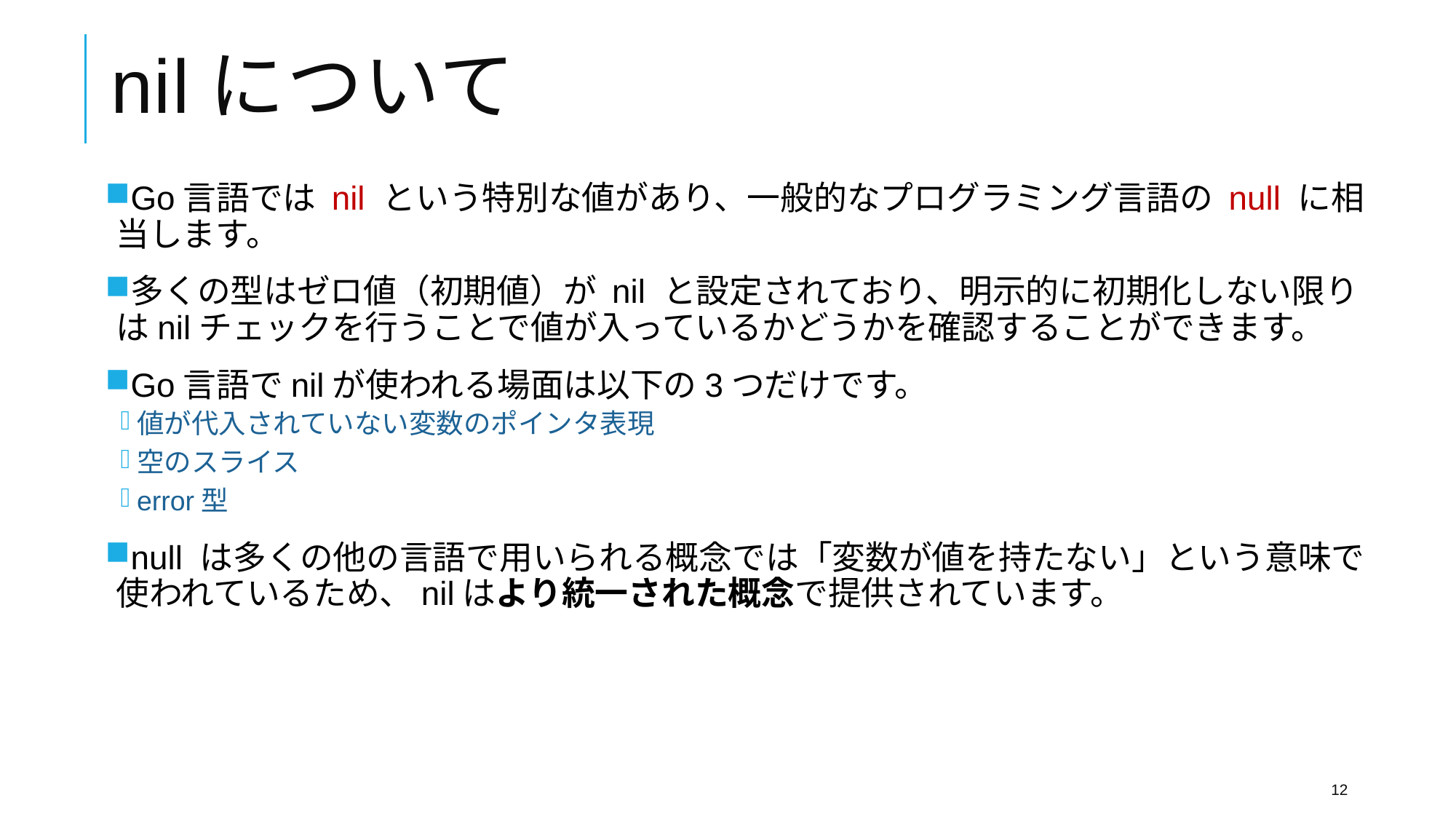

# nilについて
Go言語では nil という特別な値があり、一般的なプログラミング言語の null に相当します。
多くの型はゼロ値（初期値）が nil と設定されており、明示的に初期化しない限りはnilチェックを行うことで値が入っているかどうかを確認することができます。
Go言語でnilが使われる場面は以下の3つだけです。
値が代入されていない変数のポインタ表現
空のスライス
error型
null は多くの他の言語で用いられる概念では「変数が値を持たない」という意味で使われているため、nilはより統一された概念で提供されています。

12